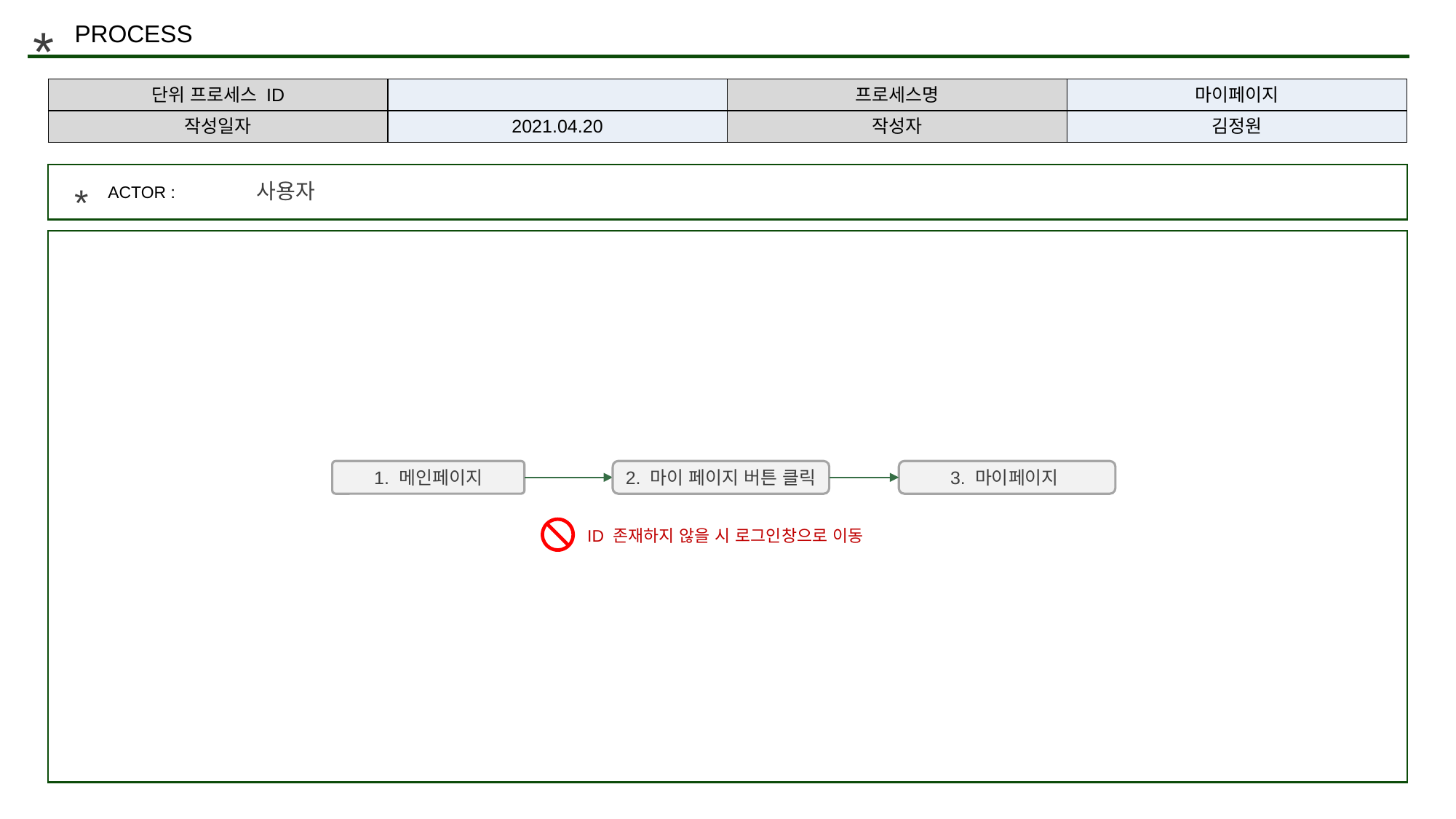

*
PROCESS
| 단위 프로세스 ID |  | 프로세스명 | 마이페이지 |
| --- | --- | --- | --- |
| 작성일자 | 2021.04.20 | 작성자 | 김정원 |

사용자
*
ACTOR :

1. 메인페이지
2. 마이 페이지 버튼 클릭
3. 마이페이지

ID 존재하지 않을 시 로그인창으로 이동